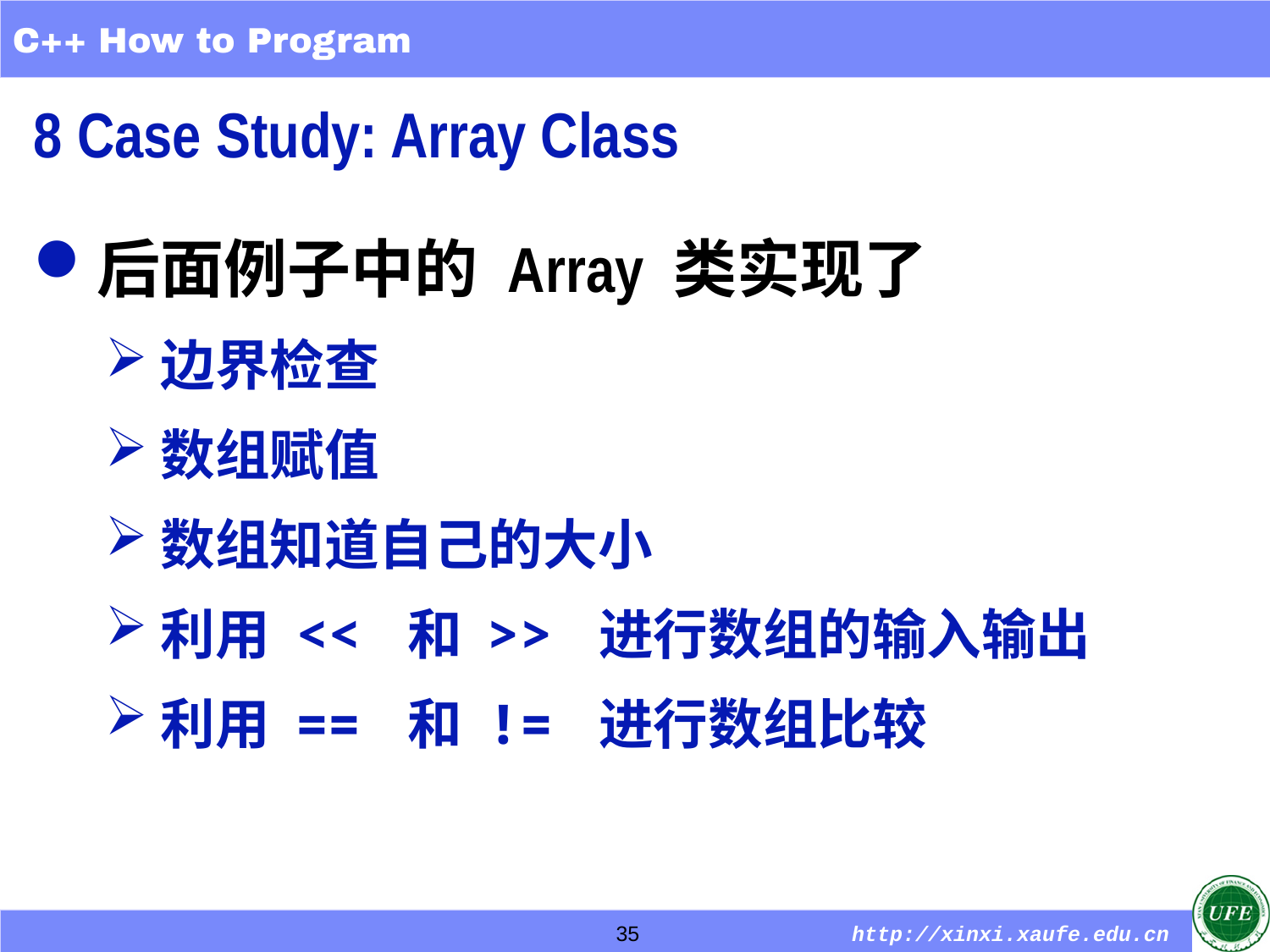

8 Case Study: Array Class
后面例子中的 Array 类实现了
边界检查
数组赋值
数组知道自己的大小
利用 << 和 >> 进行数组的输入输出
利用 == 和 != 进行数组比较
35